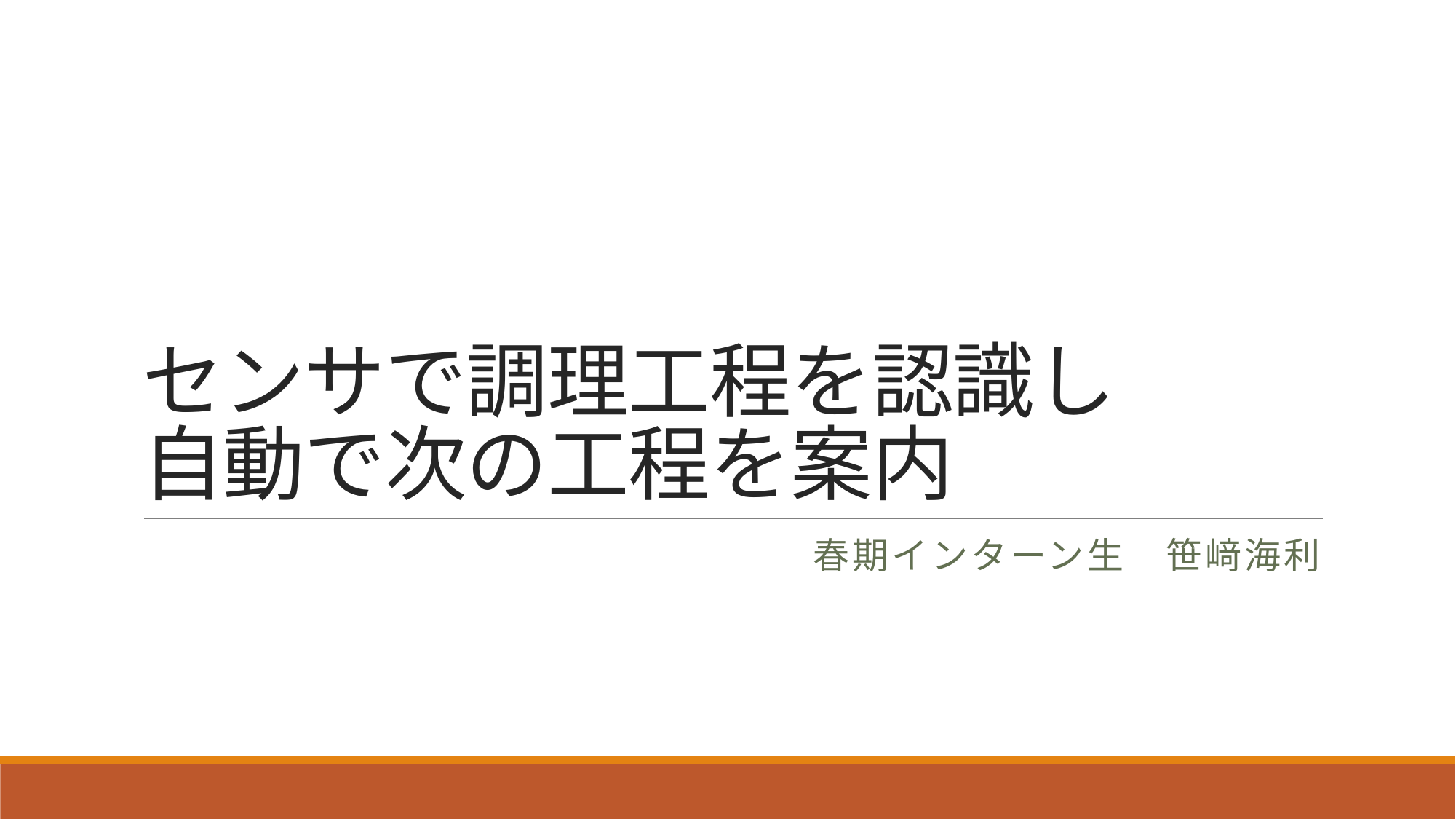

# センサで調理工程を認識し 自動で次の工程を案内
春期インターン生　笹﨑海利